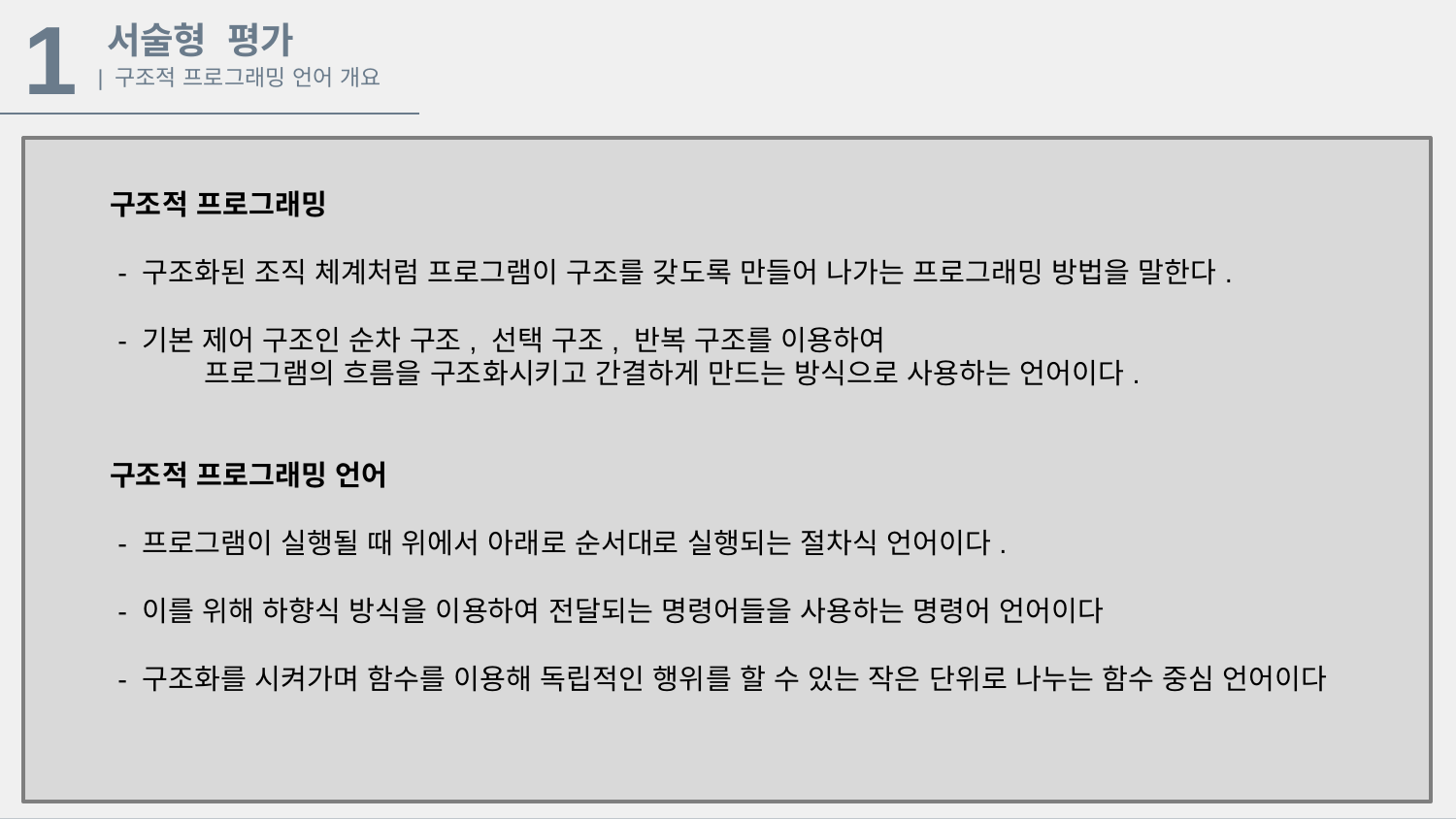

1
서술형  평가
| 구조적 프로그래밍 언어 개요

구조적 프로그래밍

 - 구조화된 조직 체계처럼 프로그램이 구조를 갖도록 만들어 나가는 프로그래밍 방법을 말한다.

 - 기본 제어 구조인 순차 구조, 선택 구조, 반복 구조를 이용하여
           프로그램의 흐름을 구조화시키고 간결하게 만드는 방식으로 사용하는 언어이다.

구조적 프로그래밍 언어

 - 프로그램이 실행될 때 위에서 아래로 순서대로 실행되는 절차식 언어이다.

 - 이를 위해 하향식 방식을 이용하여 전달되는 명령어들을 사용하는 명령어 언어이다

 - 구조화를 시켜가며 함수를 이용해 독립적인 행위를 할 수 있는 작은 단위로 나누는 함수 중심 언어이다